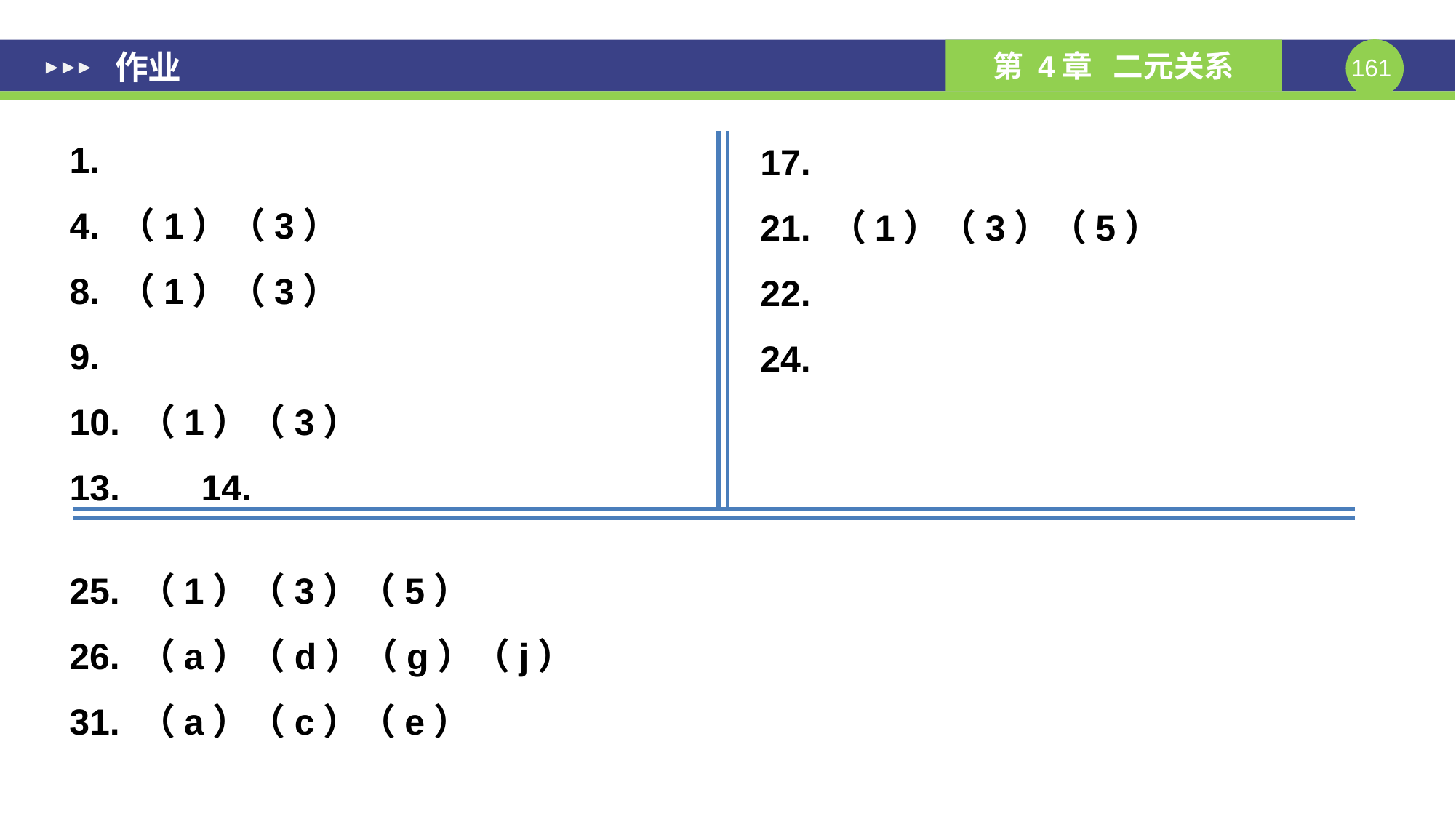

作业
1.
4. （1）（3）
8. （1）（3）
9.
10. （1）（3）
13.        14.

17.
21. （1）（3）（5）
22.
24.

25. （1）（3）（5）
26. （a）（d）（g）（j）
31. （a）（c）（e）